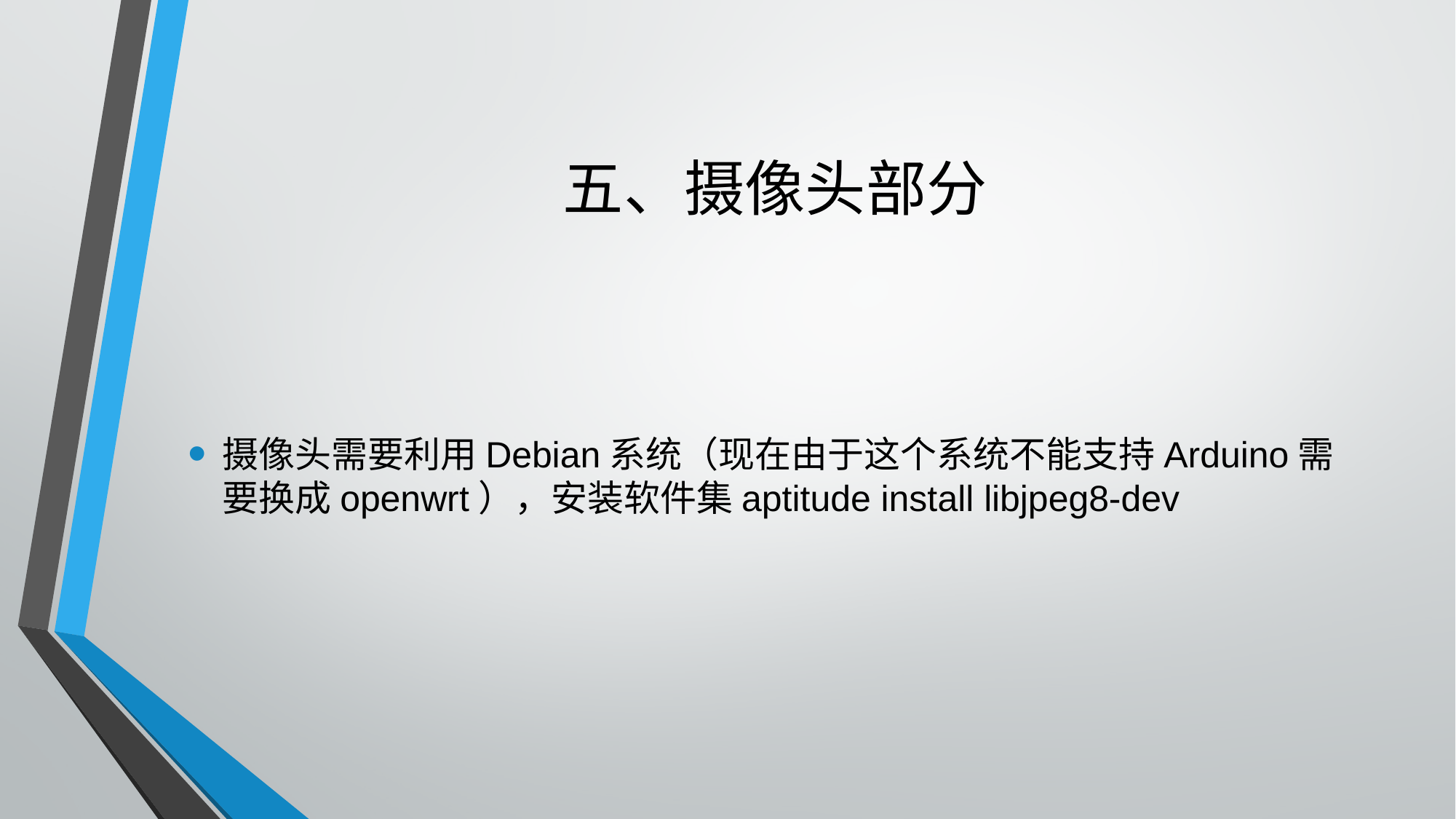

# 五、摄像头部分
摄像头需要利用Debian系统（现在由于这个系统不能支持Arduino需要换成openwrt），安装软件集aptitude install libjpeg8-dev